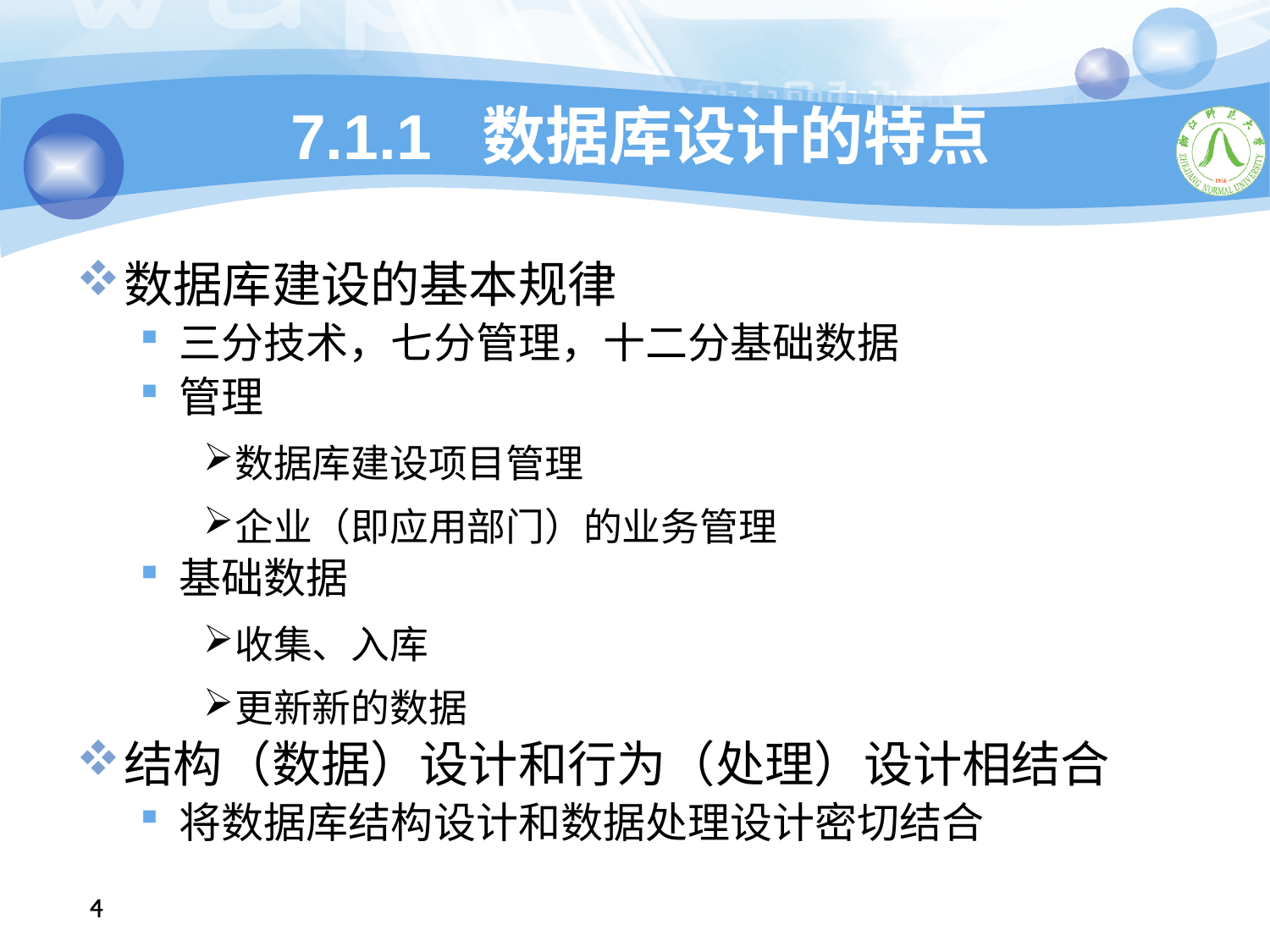

# 7.1.1  数据库设计的特点
数据库建设的基本规律
三分技术，七分管理，十二分基础数据
管理
数据库建设项目管理
企业（即应用部门）的业务管理
基础数据
收集、入库
更新新的数据
结构（数据）设计和行为（处理）设计相结合
将数据库结构设计和数据处理设计密切结合
4